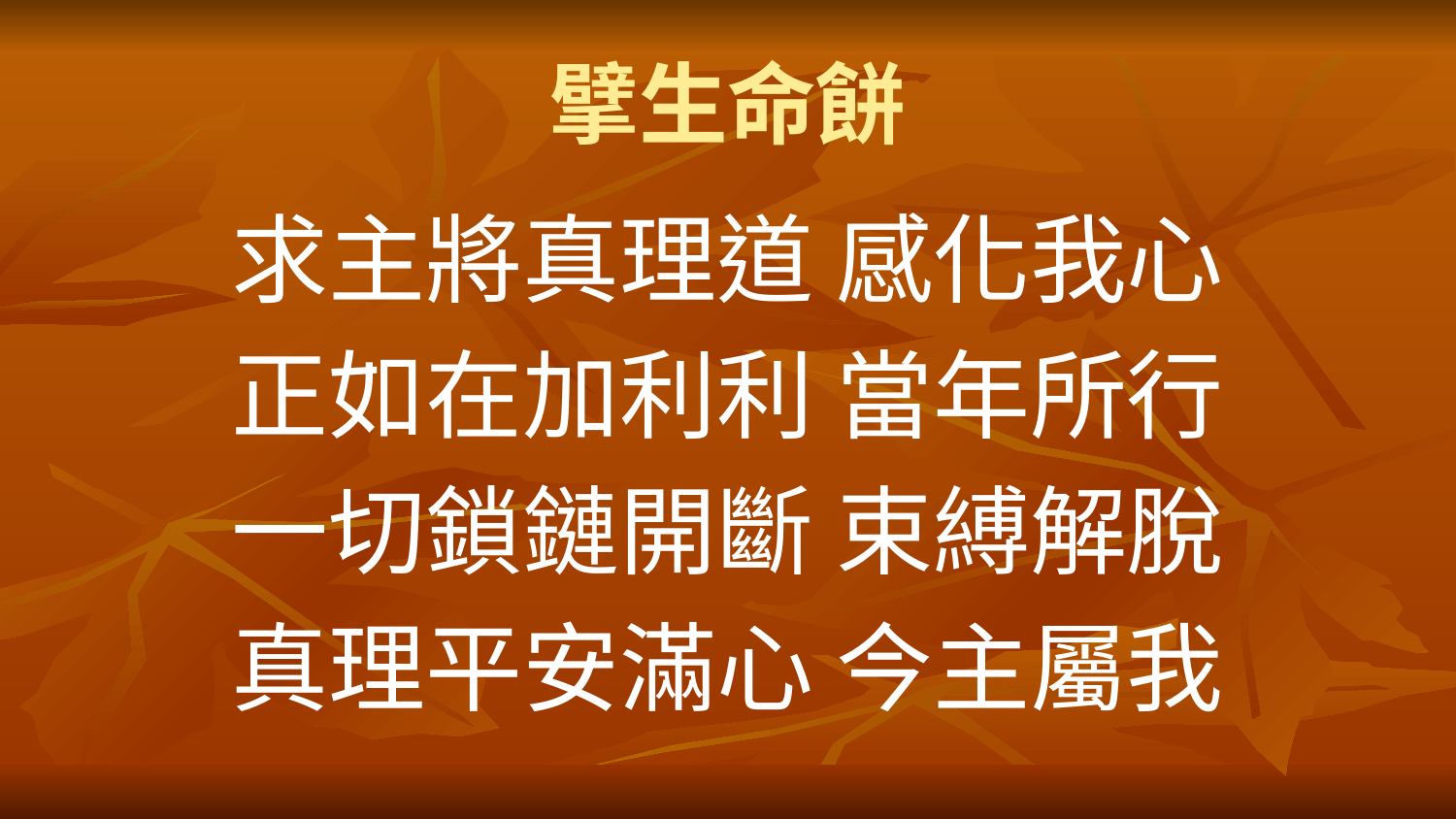

# 擘生命餅
求主將真理道 感化我心
正如在加利利 當年所行
一切鎖鏈開斷 束縛解脫
真理平安滿心 今主屬我